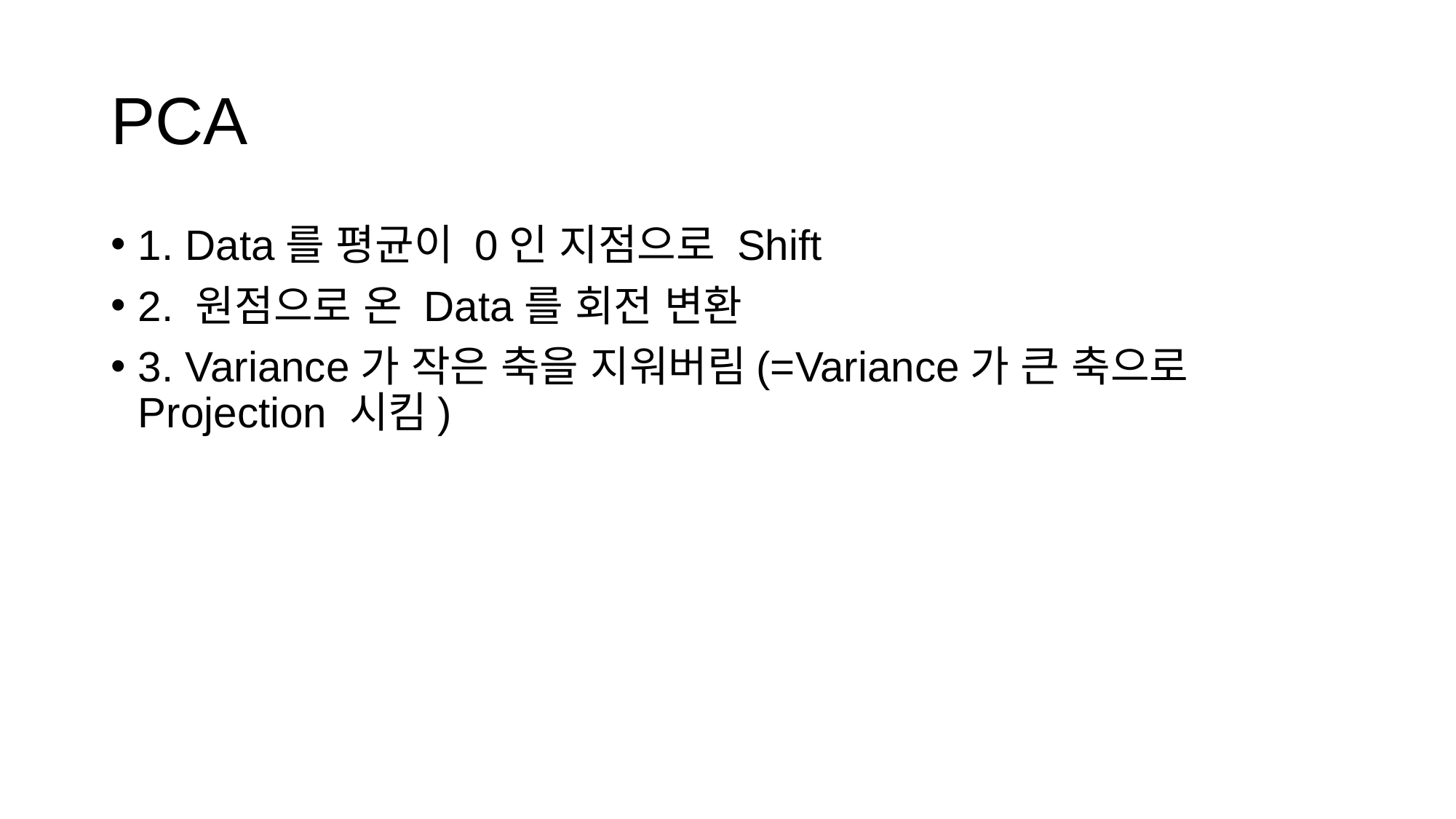

# PCA
1. Data를 평균이 0인 지점으로 Shift
2. 원점으로 온 Data를 회전 변환
3. Variance가 작은 축을 지워버림(=Variance가 큰 축으로 Projection 시킴)